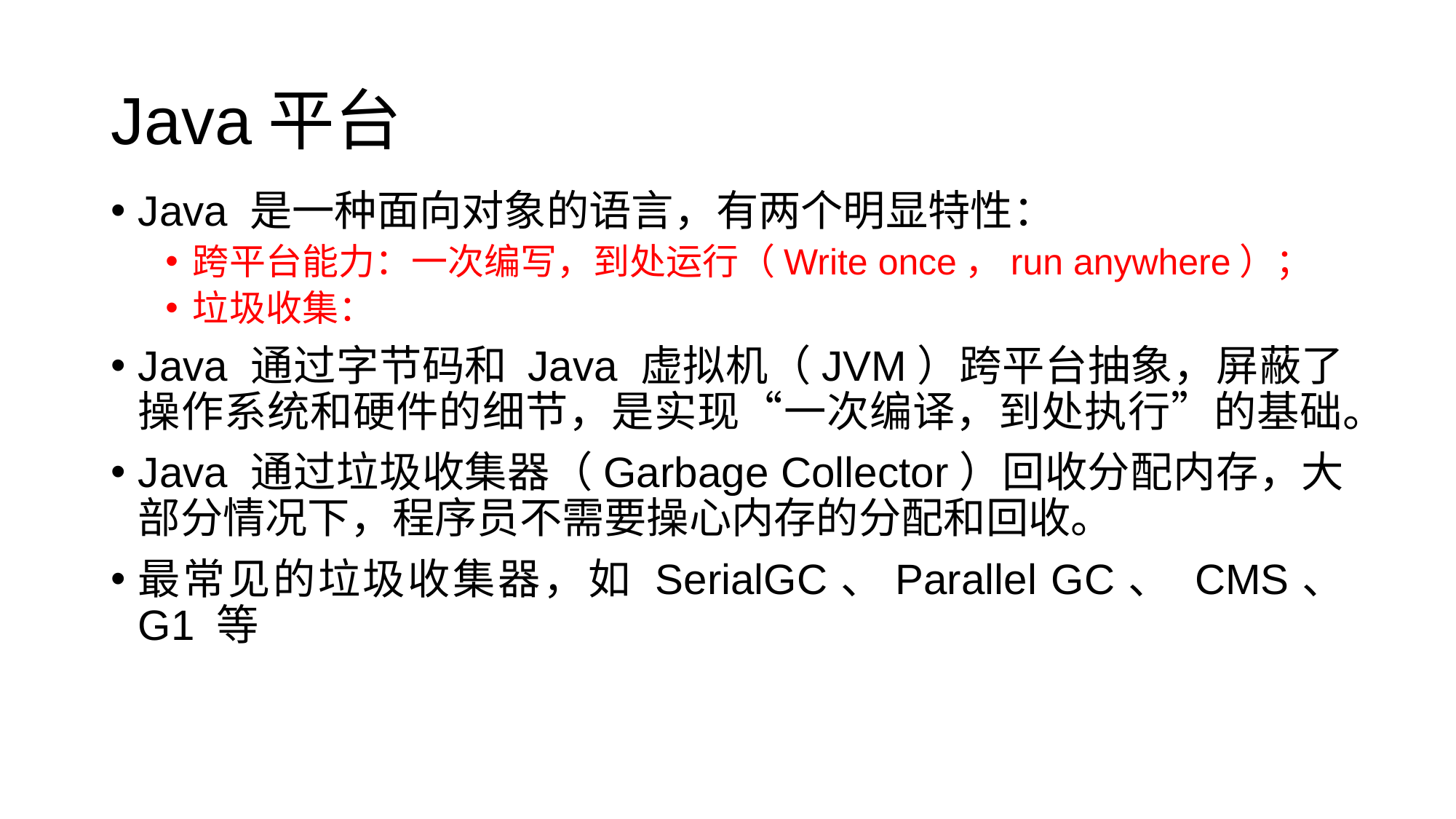

# Java平台
Java 是一种面向对象的语言，有两个明显特性：
跨平台能力：一次编写，到处运行（Write once，run anywhere）；
垃圾收集：
Java 通过字节码和 Java 虚拟机（JVM）跨平台抽象，屏蔽了操作系统和硬件的细节，是实现“一次编译，到处执行”的基础。
Java 通过垃圾收集器（Garbage Collector）回收分配内存，大部分情况下，程序员不需要操心内存的分配和回收。
最常见的垃圾收集器，如 SerialGC、Parallel GC、 CMS、 G1 等